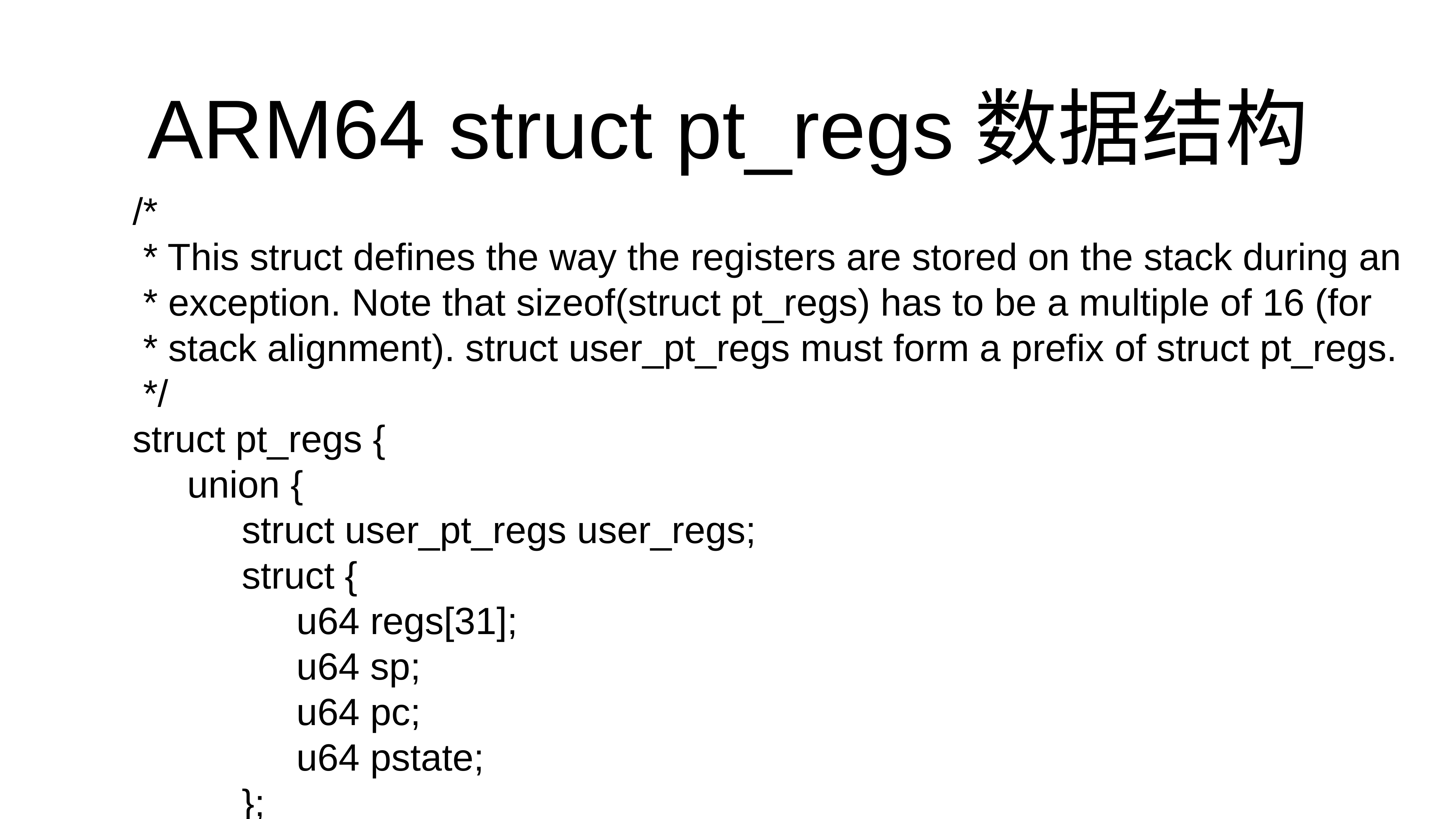

# ARM64 struct pt_regs数据结构
/*
 * This struct defines the way the registers are stored on the stack during an
 * exception. Note that sizeof(struct pt_regs) has to be a multiple of 16 (for
 * stack alignment). struct user_pt_regs must form a prefix of struct pt_regs.
 */
struct pt_regs {
	union {
		struct user_pt_regs user_regs;
		struct {
			u64 regs[31];
			u64 sp;
			u64 pc;
			u64 pstate;
		};
	};
	u64 orig_x0;
#ifdef __AARCH64EB__
	u32 unused2;
	s32 syscallno;
#else
	s32 syscallno;
	u32 unused2;
#endif

	u64 orig_addr_limit;
	/* Only valid when ARM64_HAS_IRQ_PRIO_MASKING is enabled. */
	u64 pmr_save;
	u64 stackframe[2];
};